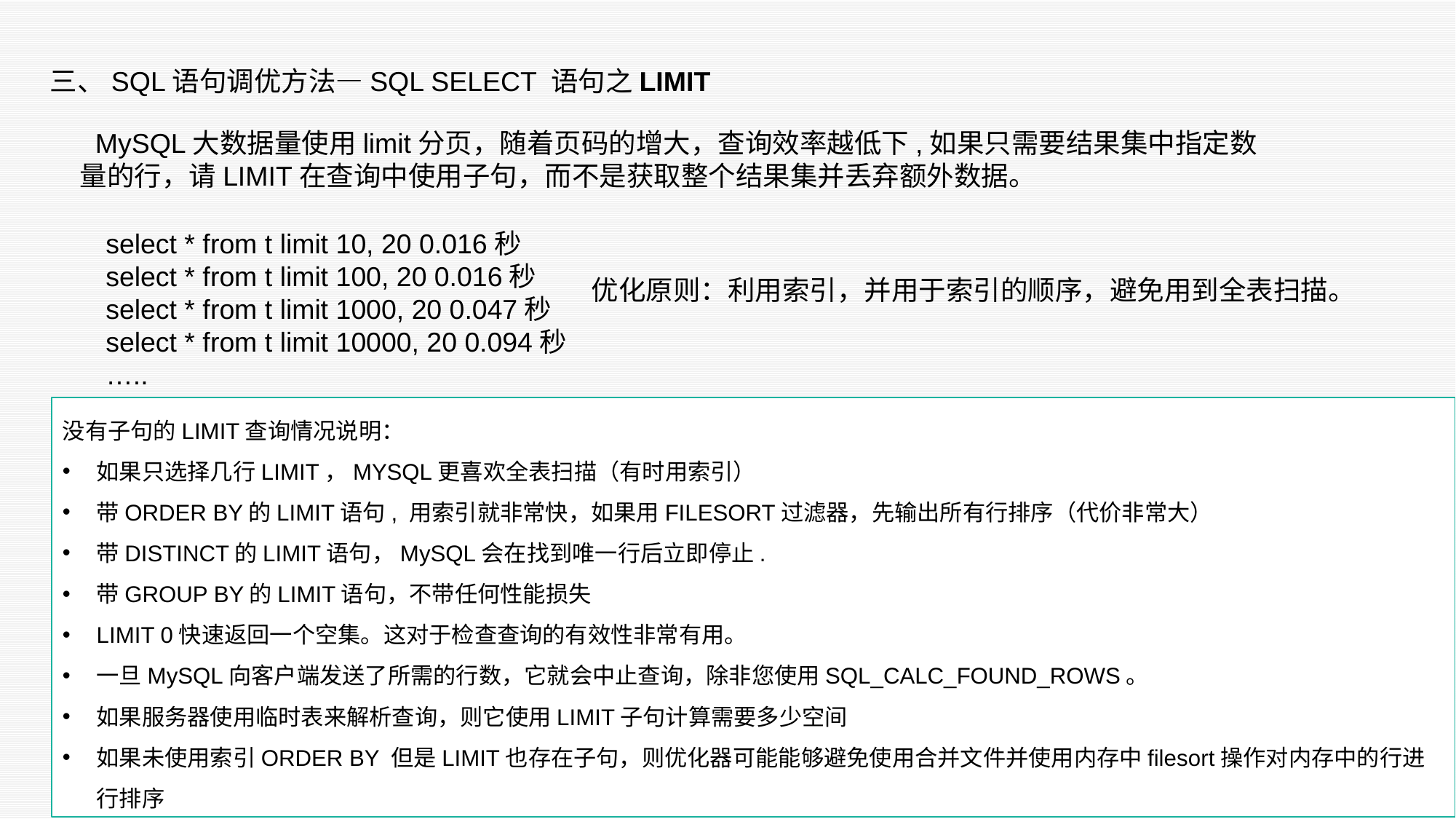

三、SQL语句调优方法—SQL SELECT 语句之LIMIT
  MySQL大数据量使用limit分页，随着页码的增大，查询效率越低下,如果只需要结果集中指定数量的行，请LIMIT在查询中使用子句，而不是获取整个结果集并丢弃额外数据。
select * from t limit 10, 20 0.016秒
select * from t limit 100, 20 0.016秒
select * from t limit 1000, 20 0.047秒
select * from t limit 10000, 20 0.094秒
…..
优化原则：利用索引，并用于索引的顺序，避免用到全表扫描。
没有子句的LIMIT查询情况说明：
如果只选择几行LIMIT，MYSQL更喜欢全表扫描（有时用索引）
带ORDER BY的LIMIT语句, 用索引就非常快，如果用FILESORT过滤器，先输出所有行排序（代价非常大）
带DISTINCT的LIMIT语句，MySQL会在找到唯一行后立即停止.
带GROUP BY的LIMIT语句，不带任何性能损失
LIMIT 0快速返回一个空集。这对于检查查询的有效性非常有用。
一旦MySQL向客户端发送了所需的行数，它就会中止查询，除非您使用SQL_CALC_FOUND_ROWS。
如果服务器使用临时表来解析查询，则它使用LIMIT子句计算需要多少空间
如果未使用索引ORDER BY 但是LIMIT也存在子句，则优化器可能能够避免使用合并文件并使用内存中filesort操作对内存中的行进行排序